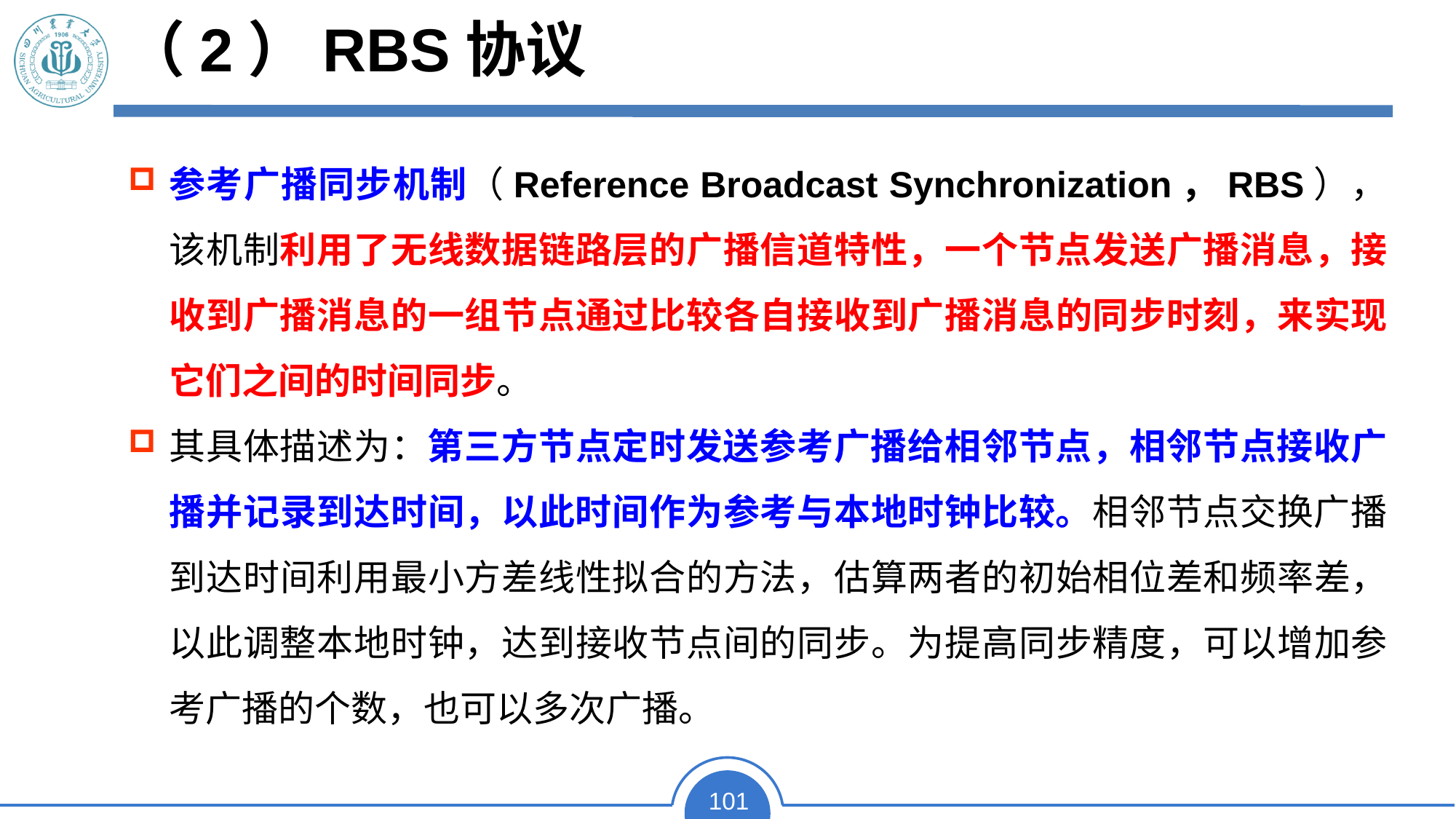

# （2）RBS协议
参考广播同步机制（Reference Broadcast Synchronization，RBS），该机制利用了无线数据链路层的广播信道特性，一个节点发送广播消息，接收到广播消息的一组节点通过比较各自接收到广播消息的同步时刻，来实现它们之间的时间同步。
其具体描述为：第三方节点定时发送参考广播给相邻节点，相邻节点接收广播并记录到达时间，以此时间作为参考与本地时钟比较。相邻节点交换广播到达时间利用最小方差线性拟合的方法，估算两者的初始相位差和频率差，以此调整本地时钟，达到接收节点间的同步。为提高同步精度，可以增加参考广播的个数，也可以多次广播。